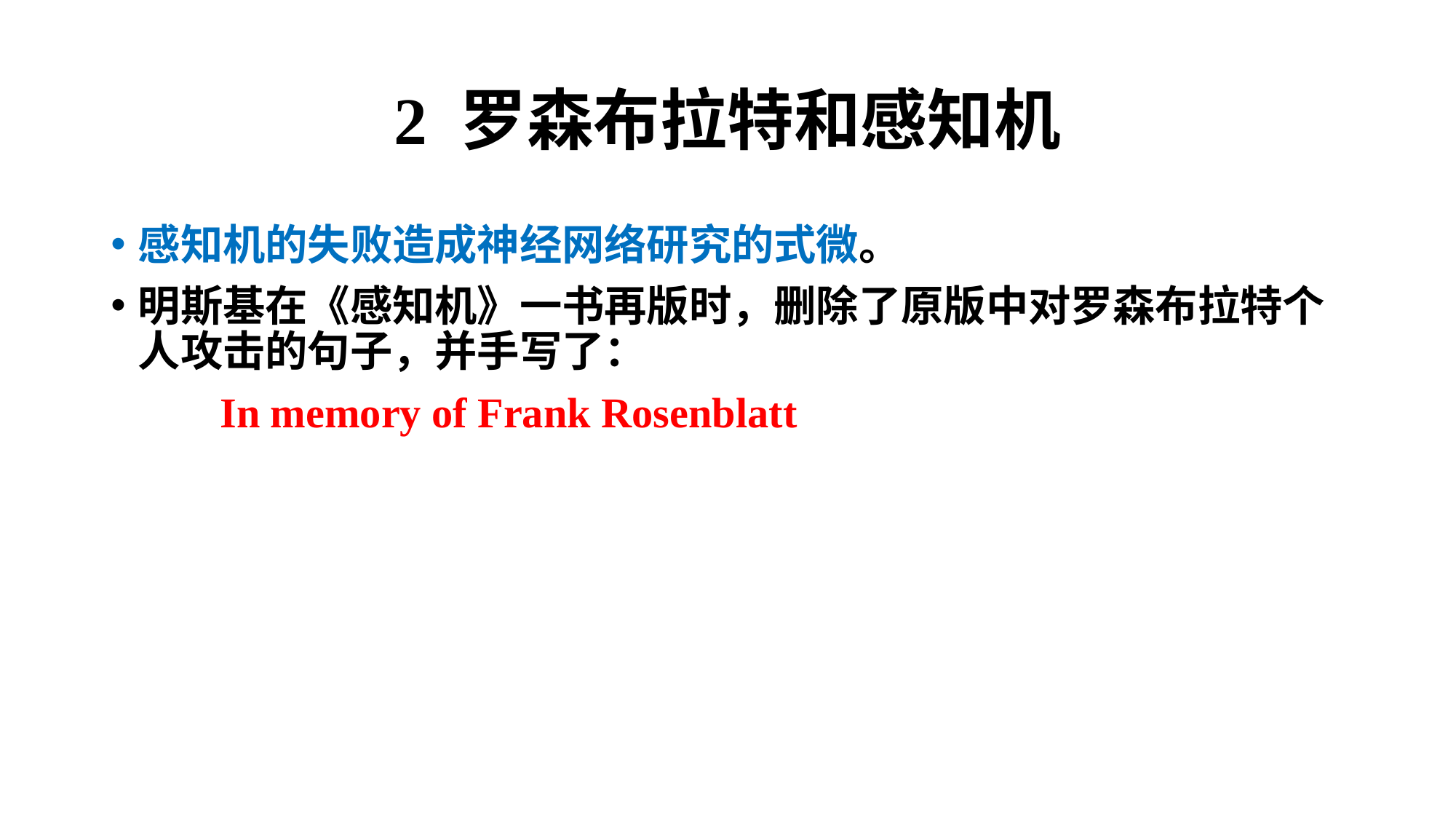

# 2 罗森布拉特和感知机
感知机的失败造成神经网络研究的式微。
明斯基在《感知机》一书再版时，删除了原版中对罗森布拉特个人攻击的句子，并手写了：
	In memory of Frank Rosenblatt